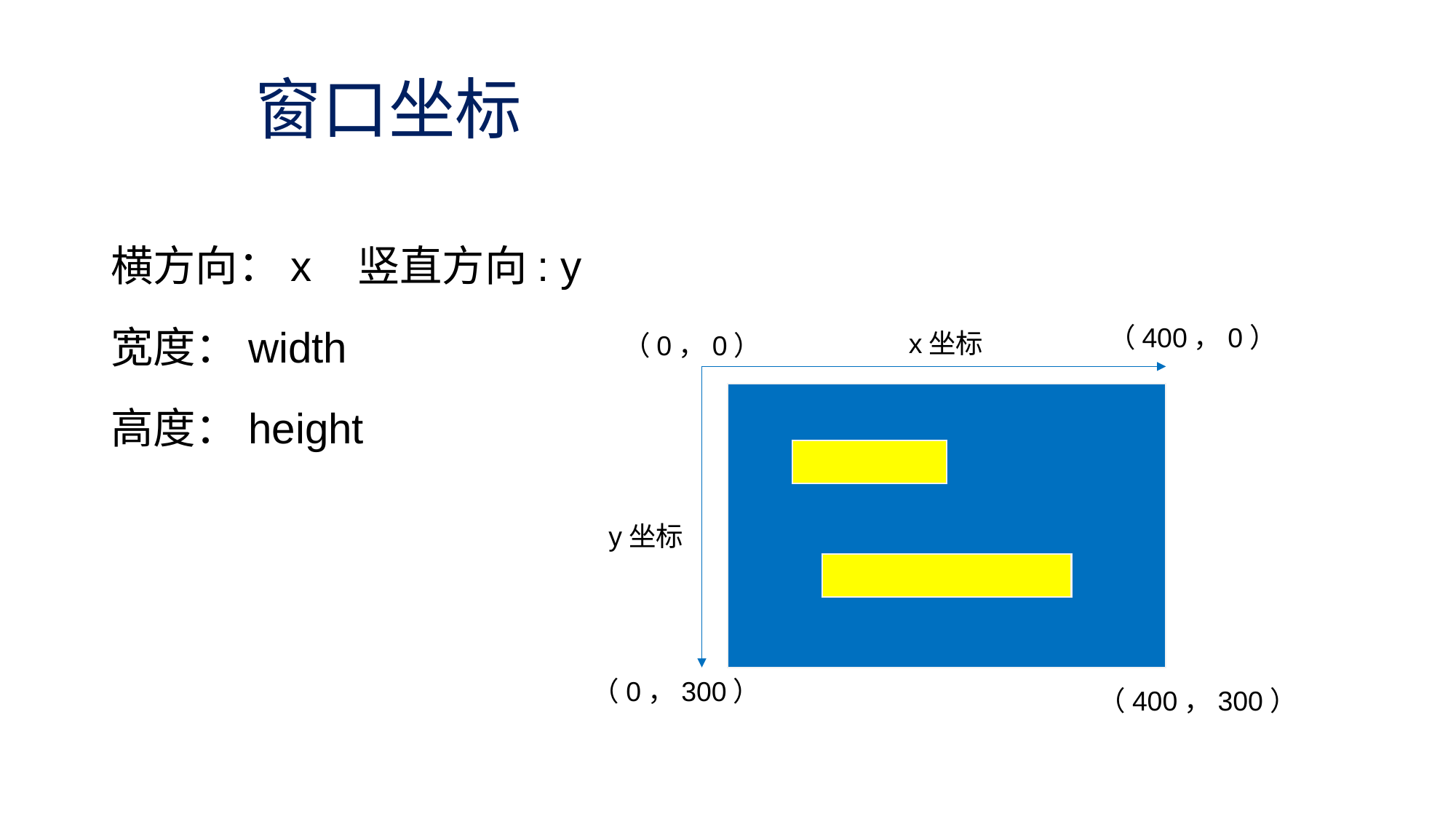

# 窗口坐标
横方向：x   竖直方向: y
宽度：width
高度：height
（400，0）
x坐标
（0，0）

y坐标

（0，300）
（400，300）